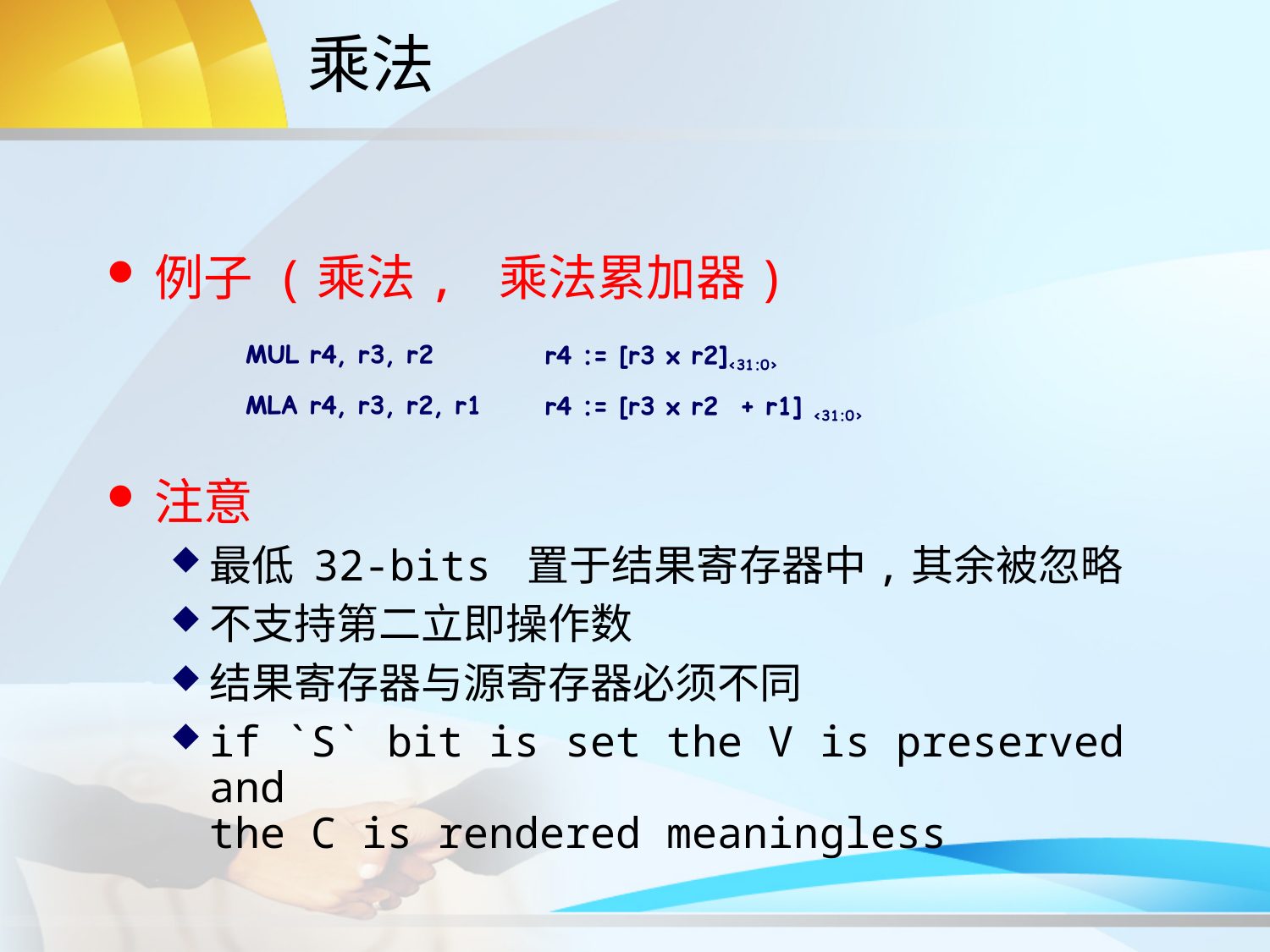

# 乘法
例子 (乘法, 乘法累加器)

注意
最低 32-bits 置于结果寄存器中,其余被忽略
不支持第二立即操作数
结果寄存器与源寄存器必须不同
if `S` bit is set the V is preserved and
the C is rendered meaningless

MUL r4, r3, r2
r4 := [r3 x r2]<31:0>
MLA r4, r3, r2, r1
r4 := [r3 x r2  + r1] <31:0>